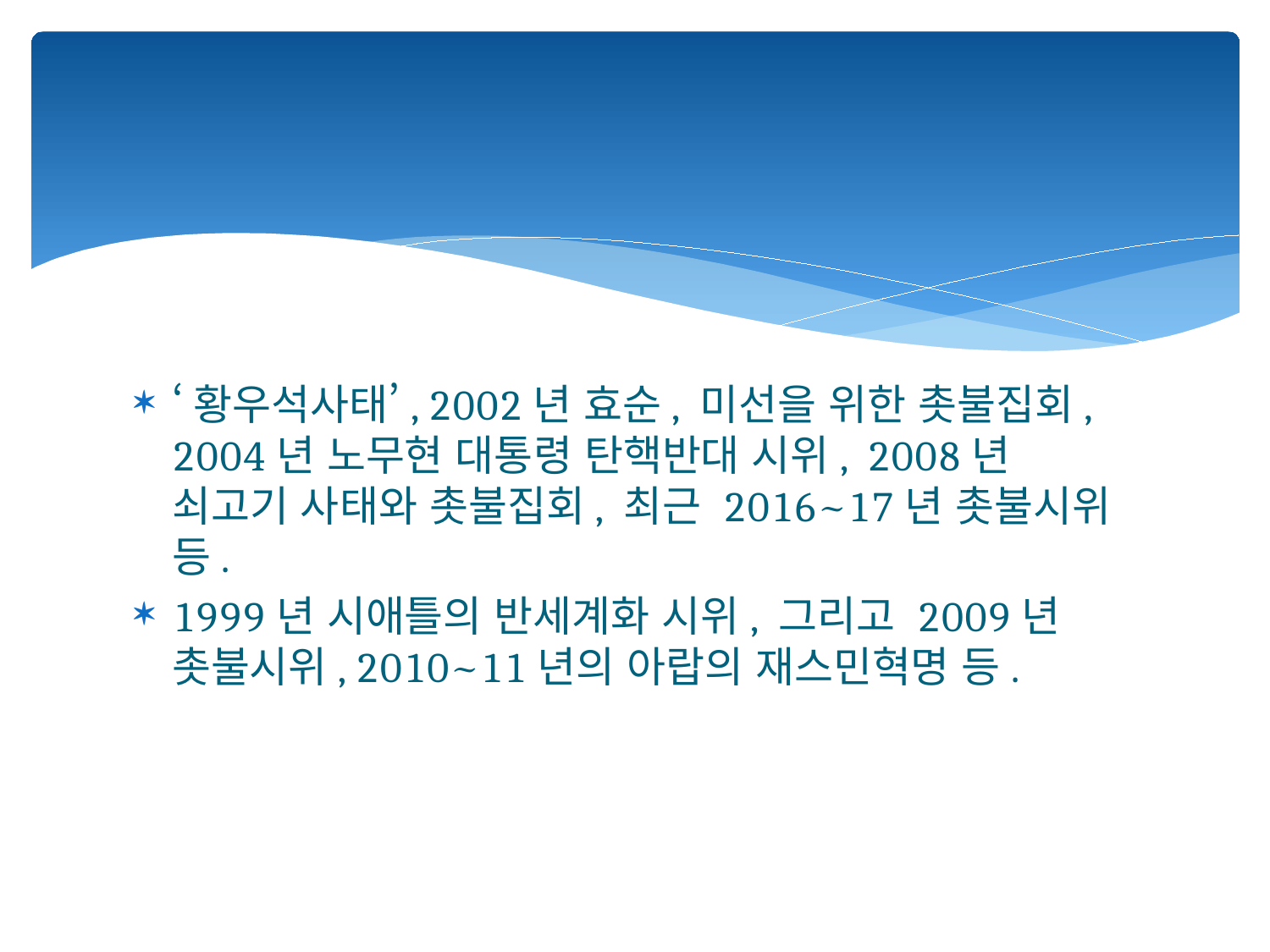

#
‘황우석사태’, 2002년 효순, 미선을 위한 촛불집회, 2004년 노무현 대통령 탄핵반대 시위,  2008년 쇠고기 사태와 촛불집회, 최근 2016~17년 촛불시위 등.
1999년 시애틀의 반세계화 시위, 그리고 2009년 촛불시위, 2010~11년의 아랍의 재스민혁명 등.